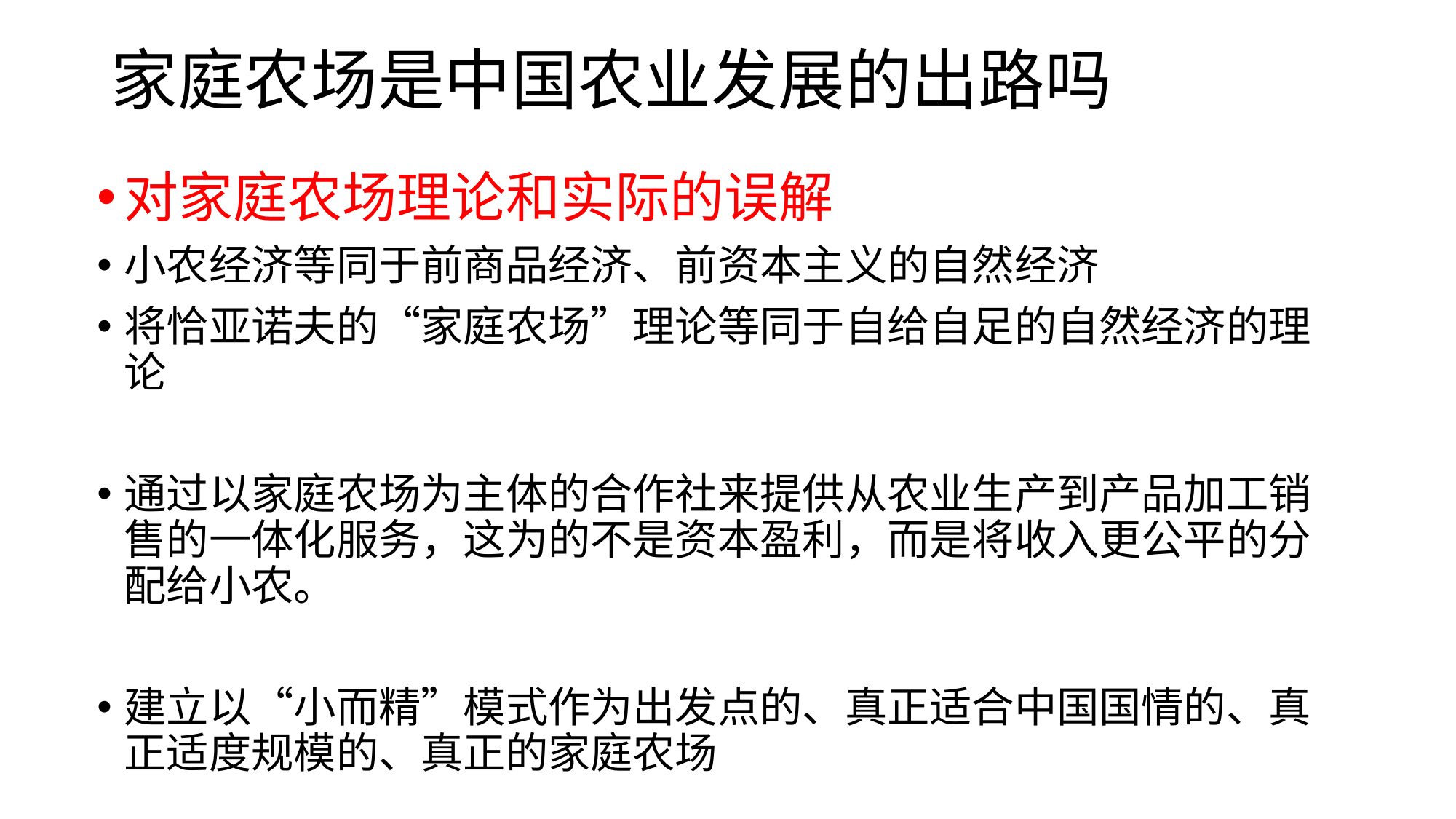

# 家庭农场是中国农业发展的出路吗
对家庭农场理论和实际的误解
小农经济等同于前商品经济、前资本主义的自然经济
将恰亚诺夫的“家庭农场”理论等同于自给自足的自然经济的理论

通过以家庭农场为主体的合作社来提供从农业生产到产品加工销售的一体化服务，这为的不是资本盈利，而是将收入更公平的分配给小农。

建立以“小而精”模式作为出发点的、真正适合中国国情的、真正适度规模的、真正的家庭农场